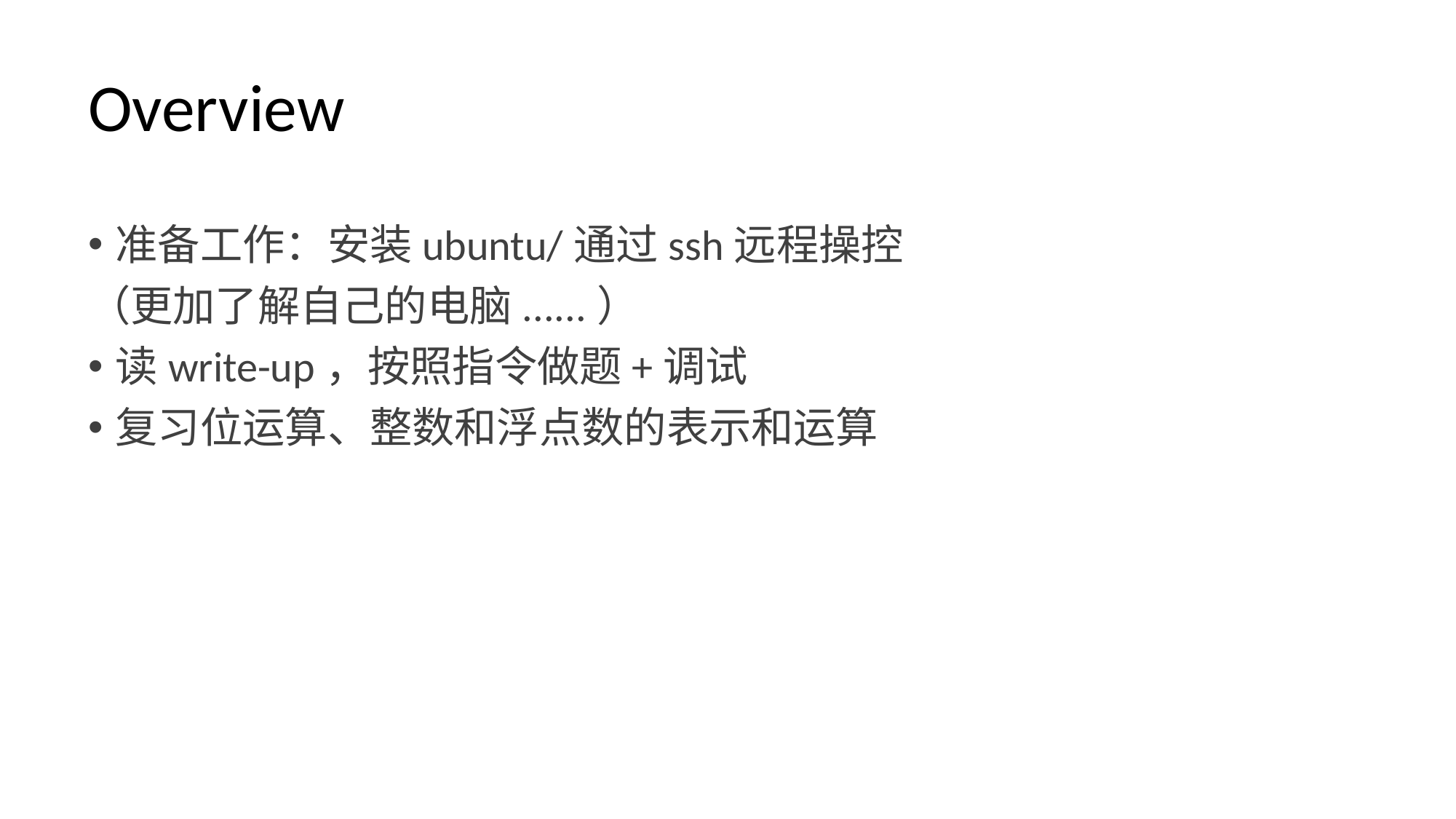

# Overview
准备工作：安装ubuntu/通过ssh远程操控
（更加了解自己的电脑......）
读write-up，按照指令做题+调试
复习位运算、整数和浮点数的表示和运算